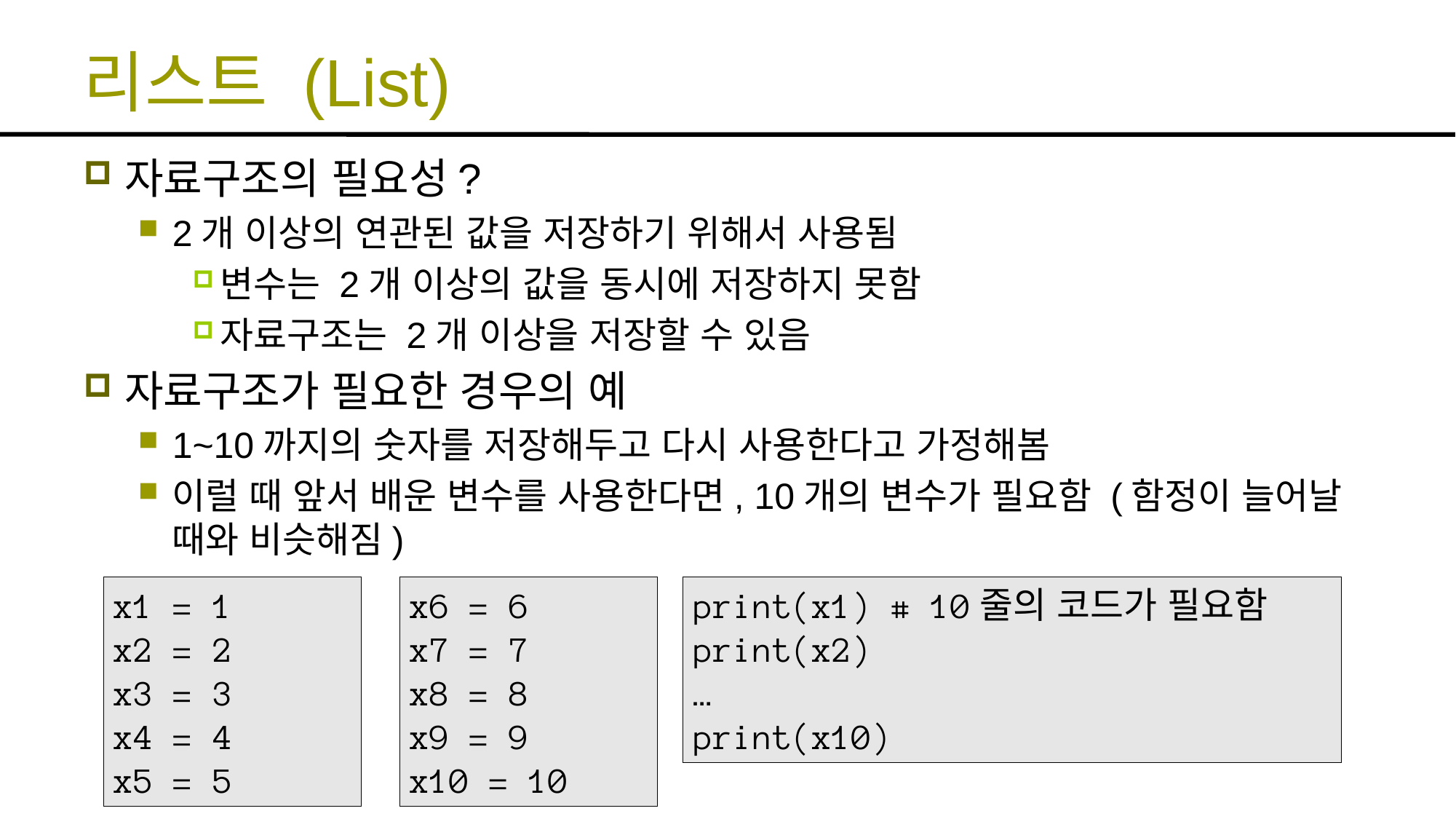

# 리스트 (List)
자료구조의 필요성?
2개 이상의 연관된 값을 저장하기 위해서 사용됨
변수는 2개 이상의 값을 동시에 저장하지 못함
자료구조는 2개 이상을 저장할 수 있음
자료구조가 필요한 경우의 예
1~10까지의 숫자를 저장해두고 다시 사용한다고 가정해봄
이럴 때 앞서 배운 변수를 사용한다면, 10개의 변수가 필요함 (함정이 늘어날 때와 비슷해짐)

x1 = 1
x2 = 2
x3 = 3
x4 = 4
x5 = 5
x6 = 6
x7 = 7
x8 = 8
x9 = 9
x10 = 10
print(x1) # 10줄의 코드가 필요함
print(x2)
…
print(x10)